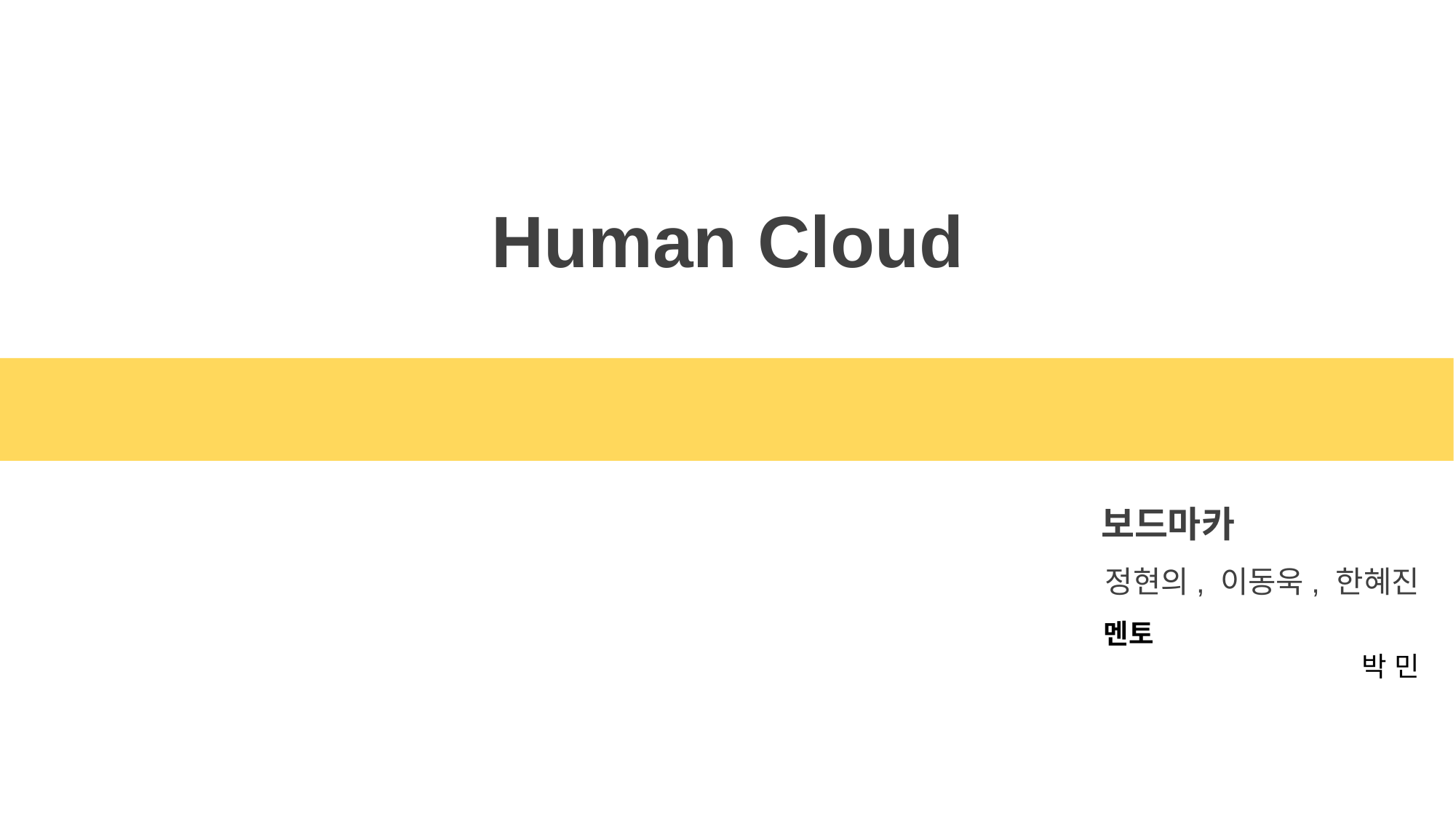

Human Cloud

 보드마카
정현의, 이동욱, 한혜진
멘토
박 민